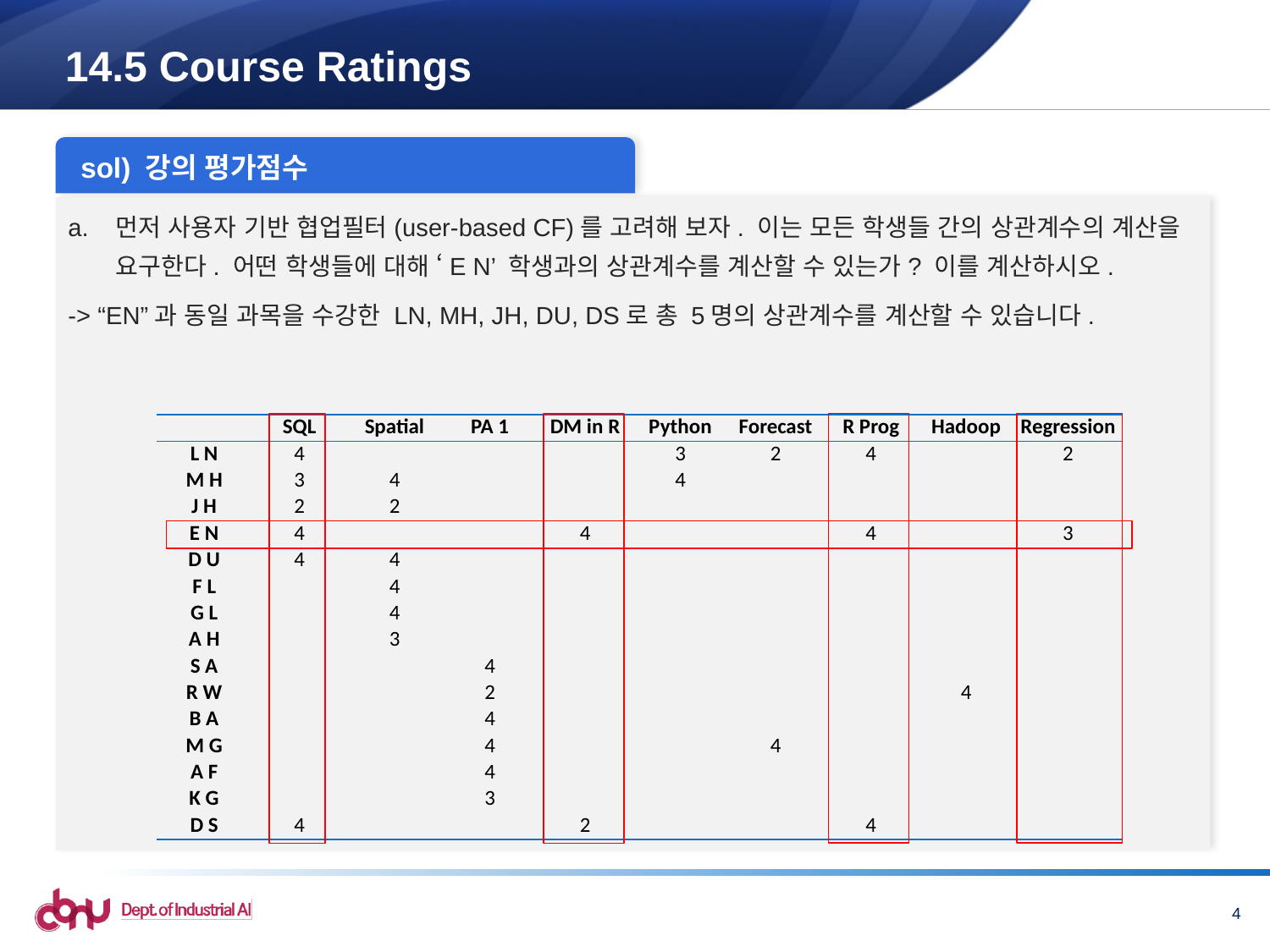

# 14.5 Course Ratings
sol) 강의 평가점수
먼저 사용자 기반 협업필터(user-based CF)를 고려해 보자. 이는 모든 학생들 간의 상관계수의 계산을 요구한다. 어떤 학생들에 대해 ‘E N’ 학생과의 상관계수를 계산할 수 있는가? 이를 계산하시오.
-> “EN”과 동일 과목을 수강한 LN, MH, JH, DU, DS로 총 5명의 상관계수를 계산할 수 있습니다.

|  | SQL | Spatial | PA 1 | DM in R | Python | Forecast | R Prog | Hadoop | Regression |
| --- | --- | --- | --- | --- | --- | --- | --- | --- | --- |
| L N | 4 |  |  |  | 3 | 2 | 4 |  | 2 |
| M H | 3 | 4 |  |  | 4 |  |  |  |  |
| J H | 2 | 2 |  |  |  |  |  |  |  |
| E N | 4 |  |  | 4 |  |  | 4 |  | 3 |
| D U | 4 | 4 |  |  |  |  |  |  |  |
| F L |  | 4 |  |  |  |  |  |  |  |
| G L |  | 4 |  |  |  |  |  |  |  |
| A H |  | 3 |  |  |  |  |  |  |  |
| S A |  |  | 4 |  |  |  |  |  |  |
| R W |  |  | 2 |  |  |  |  | 4 |  |
| B A |  |  | 4 |  |  |  |  |  |  |
| M G |  |  | 4 |  |  | 4 |  |  |  |
| A F |  |  | 4 |  |  |  |  |  |  |
| K G |  |  | 3 |  |  |  |  |  |  |
| D S | 4 |  |  | 2 |  |  | 4 |  |  |